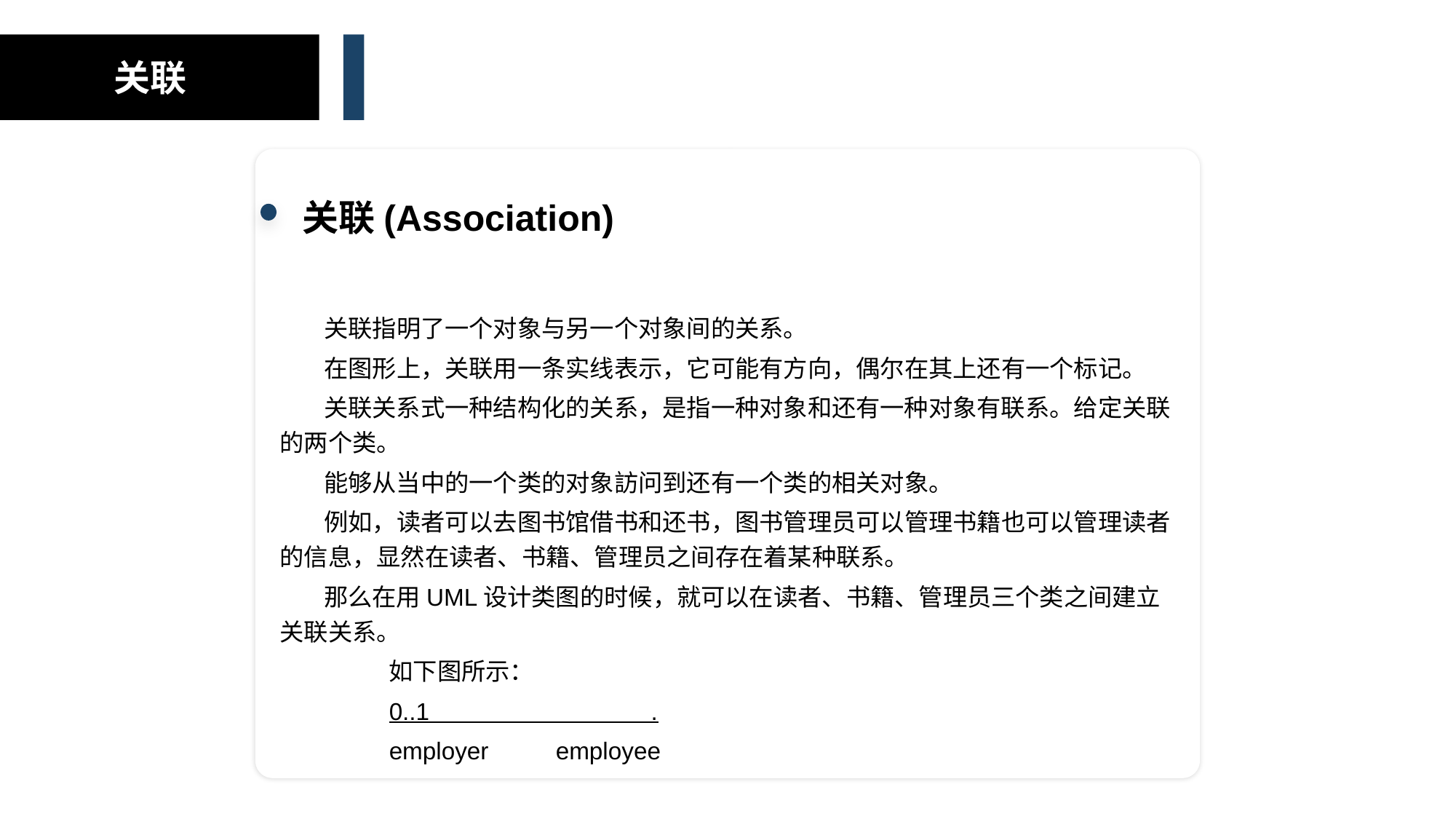

关联

关联(Association)

       关联指明了一个对象与另一个对象间的关系。
       在图形上，关联用一条实线表示，它可能有方向，偶尔在其上还有一个标记。
       关联关系式一种结构化的关系，是指一种对象和还有一种对象有联系。给定关联的两个类。
       能够从当中的一个类的对象訪问到还有一个类的相关对象。
       例如，读者可以去图书馆借书和还书，图书管理员可以管理书籍也可以管理读者的信息，显然在读者、书籍、管理员之间存在着某种联系。
       那么在用UML设计类图的时候，就可以在读者、书籍、管理员三个类之间建立关联关系。
	如下图所示：
	0..1                                 .
	employer          employee